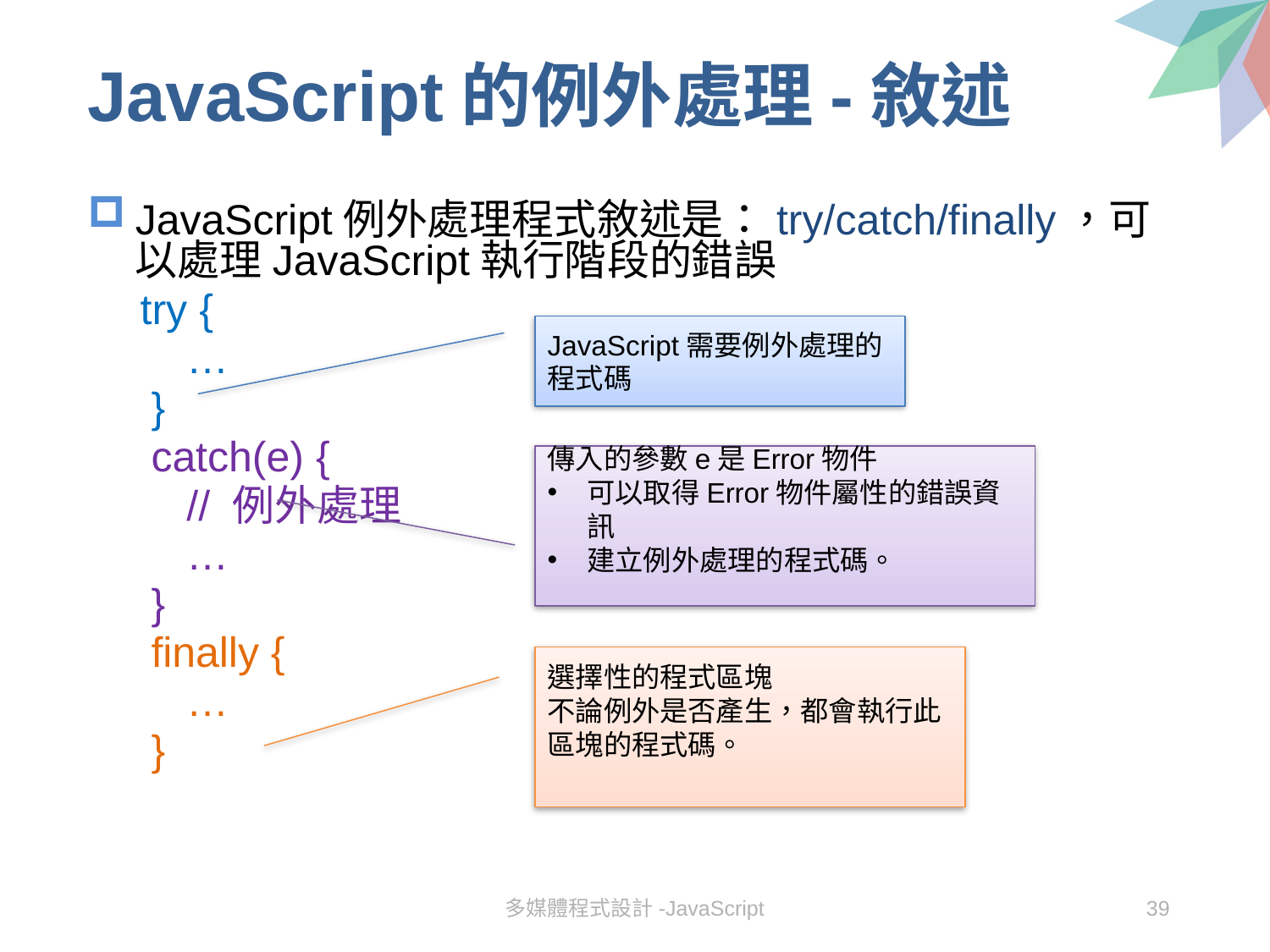

# JavaScript的例外處理-敘述
JavaScript例外處理程式敘述是：try/catch/finally，可以處理JavaScript執行階段的錯誤
　try {
   …
}
catch(e) {
   // 例外處理
   …
}
finally {
   …
}
JavaScript需要例外處理的程式碼
傳入的參數e是Error物件
可以取得Error物件屬性的錯誤資訊
建立例外處理的程式碼。

選擇性的程式區塊
不論例外是否產生，都會執行此區塊的程式碼。

多媒體程式設計-JavaScript
39